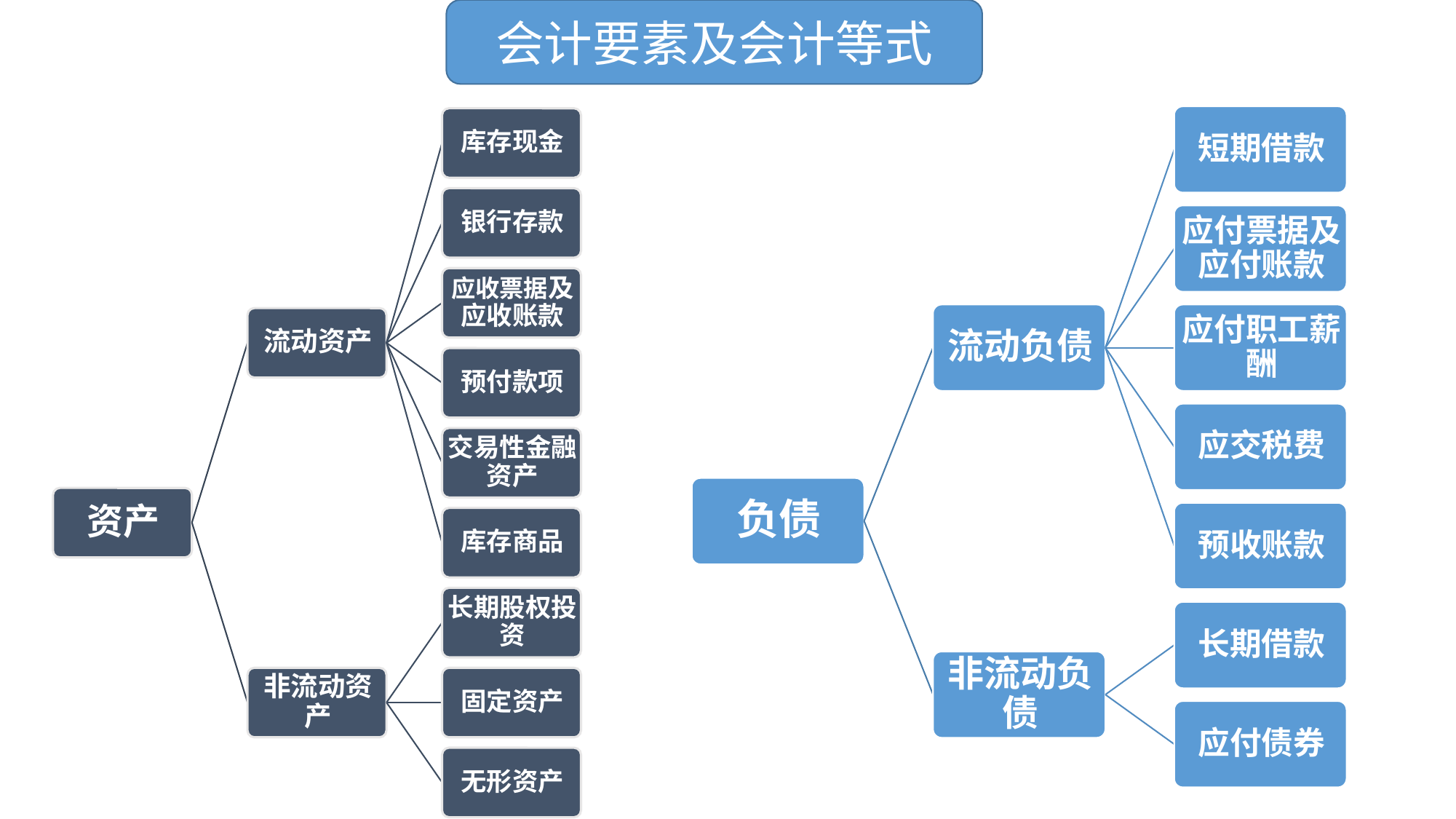

会计要素及会计等式
负债

流动负债

短期借款

应付票据及应付账款

应付职工薪酬

应交税费

预收账款

非流动负债

长期借款

应付债券
资产

流动资产

库存现金

银行存款

应收票据及应收账款

预付款项

交易性金融资产

库存商品

非流动资产

长期股权投资

固定资产

无形资产